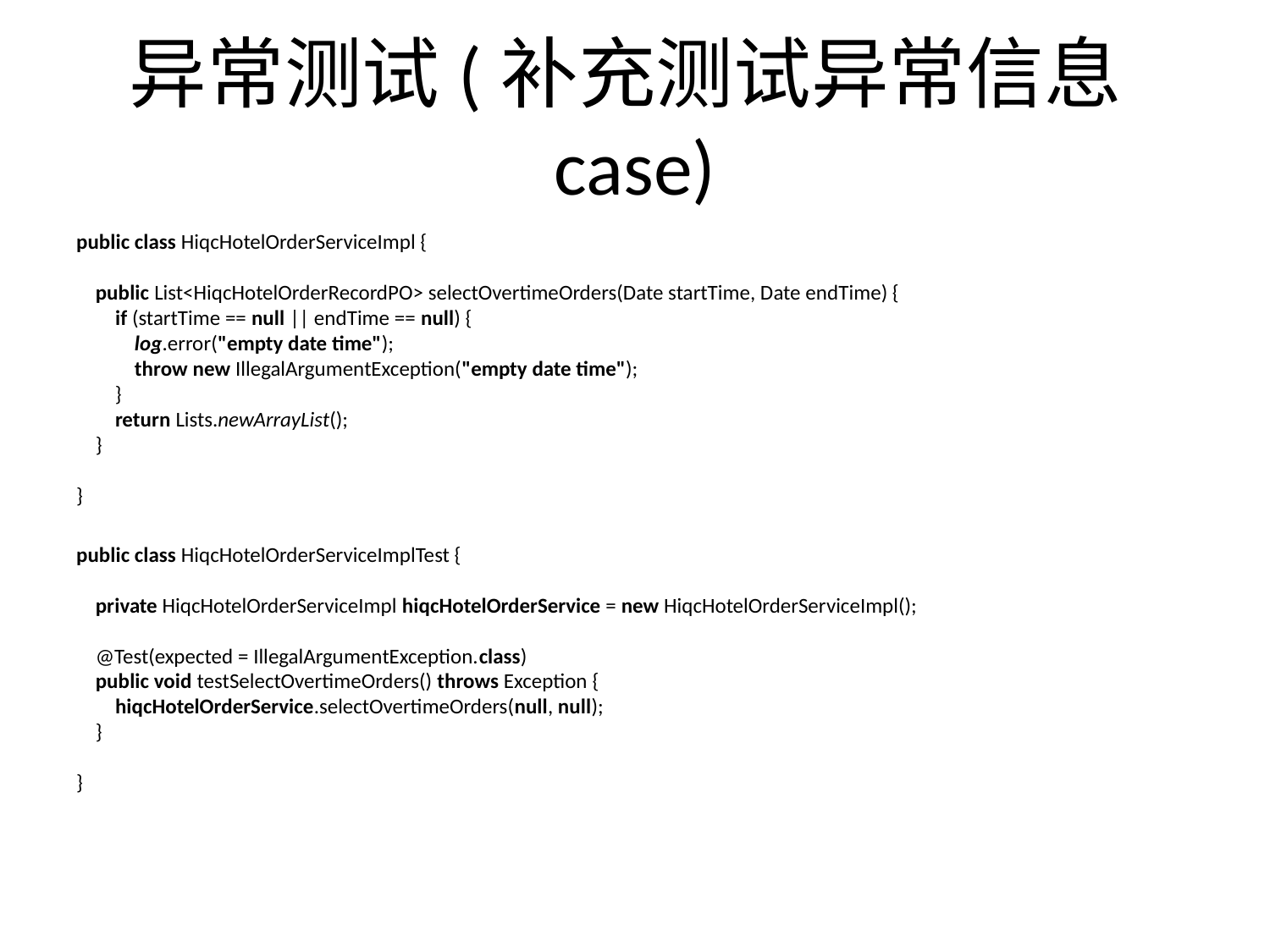

# 异常测试(补充测试异常信息case)
public class HiqcHotelOrderServiceImpl {
    public List<HiqcHotelOrderRecordPO> selectOvertimeOrders(Date startTime, Date endTime) {
        if (startTime == null || endTime == null) {
            log.error("empty date time");
            throw new IllegalArgumentException("empty date time");
        }
        return Lists.newArrayList();
    }
}

public class HiqcHotelOrderServiceImplTest {
    private HiqcHotelOrderServiceImpl hiqcHotelOrderService = new HiqcHotelOrderServiceImpl();
    @Test(expected = IllegalArgumentException.class)
    public void testSelectOvertimeOrders() throws Exception {
        hiqcHotelOrderService.selectOvertimeOrders(null, null);
    }
}